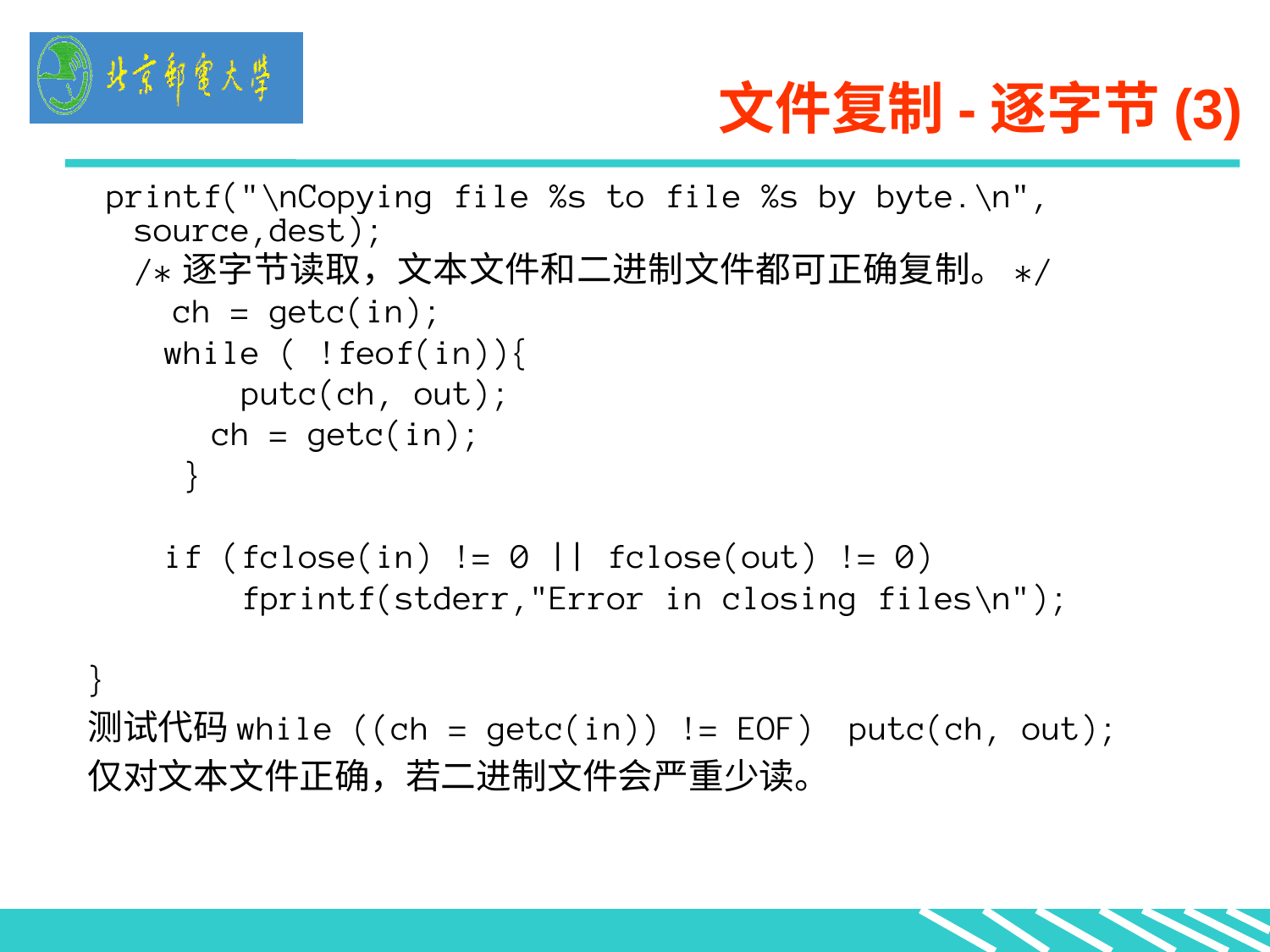

文件复制-逐字节(3)
 printf("\nCopying file %s to file %s by byte.\n", source,dest);
	/*逐字节读取，文本文件和二进制文件都可正确复制。*/
	  ch = getc(in);
    while ( !feof(in)){
        putc(ch, out);
	    ch = getc(in);
     }

    if (fclose(in) != 0 || fclose(out) != 0)
        fprintf(stderr,"Error in closing files\n");

}
测试代码while ((ch = getc(in)) != EOF)	putc(ch, out);
仅对文本文件正确，若二进制文件会严重少读。